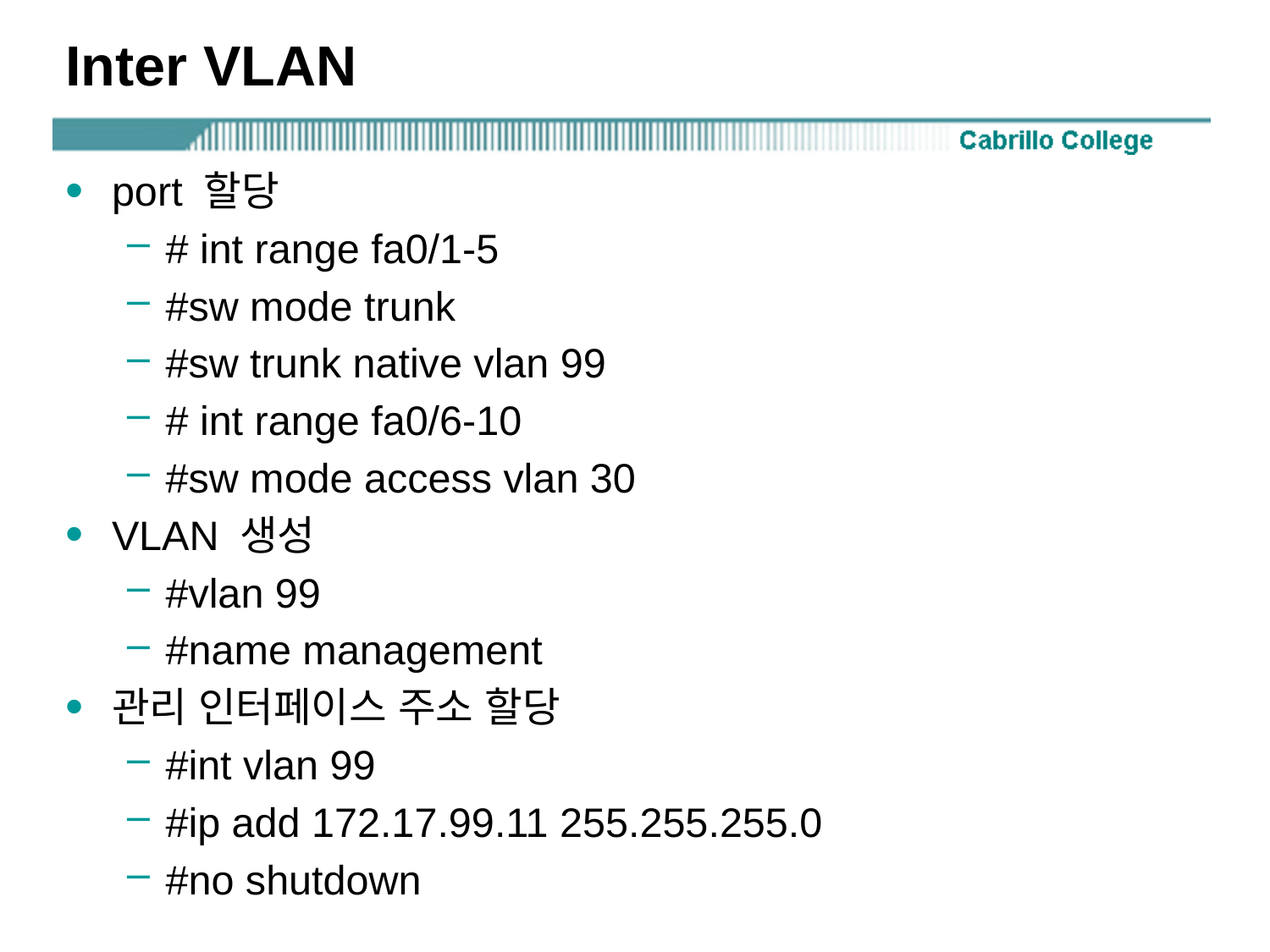

# Inter VLAN
port 할당
# int range fa0/1-5
#sw mode trunk
#sw trunk native vlan 99
# int range fa0/6-10
#sw mode access vlan 30
VLAN 생성
#vlan 99
#name management
관리 인터페이스 주소 할당
#int vlan 99
#ip add 172.17.99.11 255.255.255.0
#no shutdown